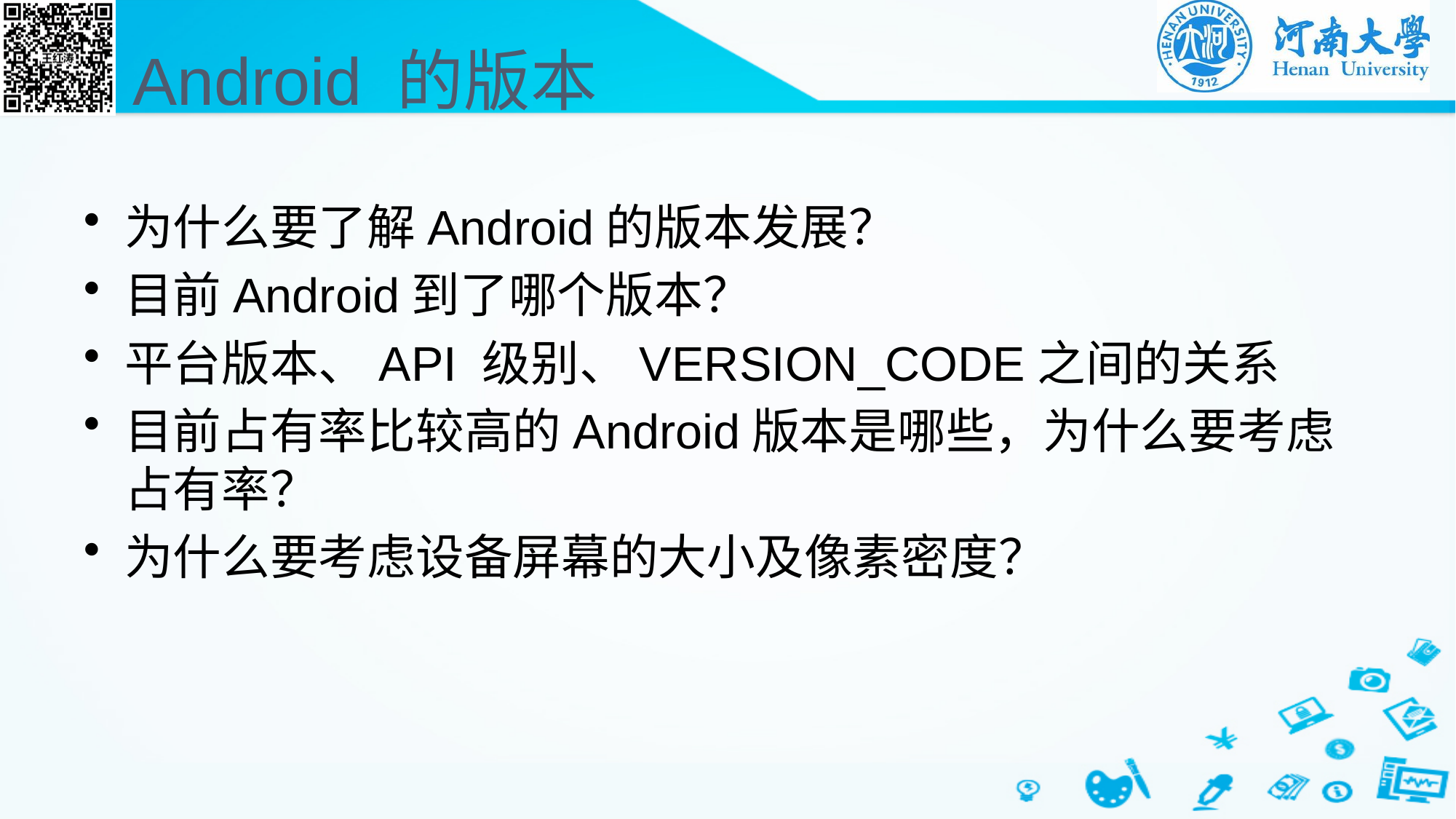

# Android 的版本
为什么要了解Android的版本发展？
目前Android到了哪个版本？
平台版本、API 级别、VERSION_CODE之间的关系
目前占有率比较高的Android版本是哪些，为什么要考虑占有率？
为什么要考虑设备屏幕的大小及像素密度？